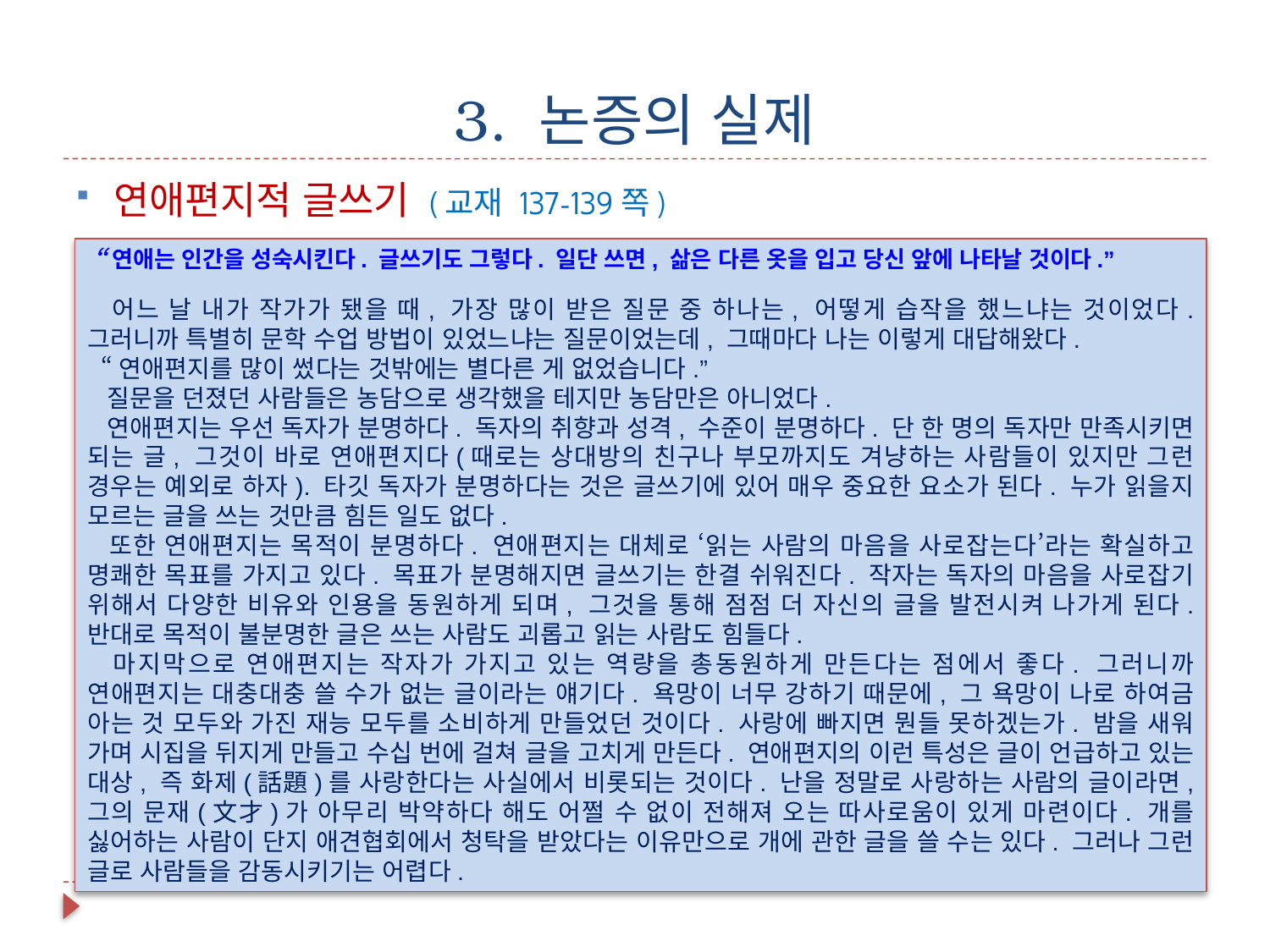

# 3. 논증의 실제
연애편지적 글쓰기 (교재 137-139쪽)

 “연애는 인간을 성숙시킨다. 글쓰기도 그렇다. 일단 쓰면, 삶은 다른 옷을 입고 당신 앞에 나타날 것이다.”

  어느 날 내가 작가가 됐을 때, 가장 많이 받은 질문 중 하나는, 어떻게 습작을 했느냐는 것이었다. 그러니까 특별히 문학 수업 방법이 있었느냐는 질문이었는데, 그때마다 나는 이렇게 대답해왔다.
  “연애편지를 많이 썼다는 것밖에는 별다른 게 없었습니다.”
  질문을 던졌던 사람들은 농담으로 생각했을 테지만 농담만은 아니었다.
  연애편지는 우선 독자가 분명하다. 독자의 취향과 성격, 수준이 분명하다. 단 한 명의 독자만 만족시키면 되는 글, 그것이 바로 연애편지다(때로는 상대방의 친구나 부모까지도 겨냥하는 사람들이 있지만 그런 경우는 예외로 하자). 타깃 독자가 분명하다는 것은 글쓰기에 있어 매우 중요한 요소가 된다. 누가 읽을지 모르는 글을 쓰는 것만큼 힘든 일도 없다.
  또한 연애편지는 목적이 분명하다. 연애편지는 대체로 ‘읽는 사람의 마음을 사로잡는다’라는 확실하고 명쾌한 목표를 가지고 있다. 목표가 분명해지면 글쓰기는 한결 쉬워진다. 작자는 독자의 마음을 사로잡기 위해서 다양한 비유와 인용을 동원하게 되며, 그것을 통해 점점 더 자신의 글을 발전시켜 나가게 된다. 반대로 목적이 불분명한 글은 쓰는 사람도 괴롭고 읽는 사람도 힘들다.
  마지막으로 연애편지는 작자가 가지고 있는 역량을 총동원하게 만든다는 점에서 좋다. 그러니까 연애편지는 대충대충 쓸 수가 없는 글이라는 얘기다. 욕망이 너무 강하기 때문에, 그 욕망이 나로 하여금 아는 것 모두와 가진 재능 모두를 소비하게 만들었던 것이다. 사랑에 빠지면 뭔들 못하겠는가. 밤을 새워 가며 시집을 뒤지게 만들고 수십 번에 걸쳐 글을 고치게 만든다. 연애편지의 이런 특성은 글이 언급하고 있는 대상, 즉 화제(話題)를 사랑한다는 사실에서 비롯되는 것이다. 난을 정말로 사랑하는 사람의 글이라면, 그의 문재(文才)가 아무리 박약하다 해도 어쩔 수 없이 전해져 오는 따사로움이 있게 마련이다. 개를 싫어하는 사람이 단지 애견협회에서 청탁을 받았다는 이유만으로 개에 관한 글을 쓸 수는 있다. 그러나 그런 글로 사람들을 감동시키기는 어렵다.